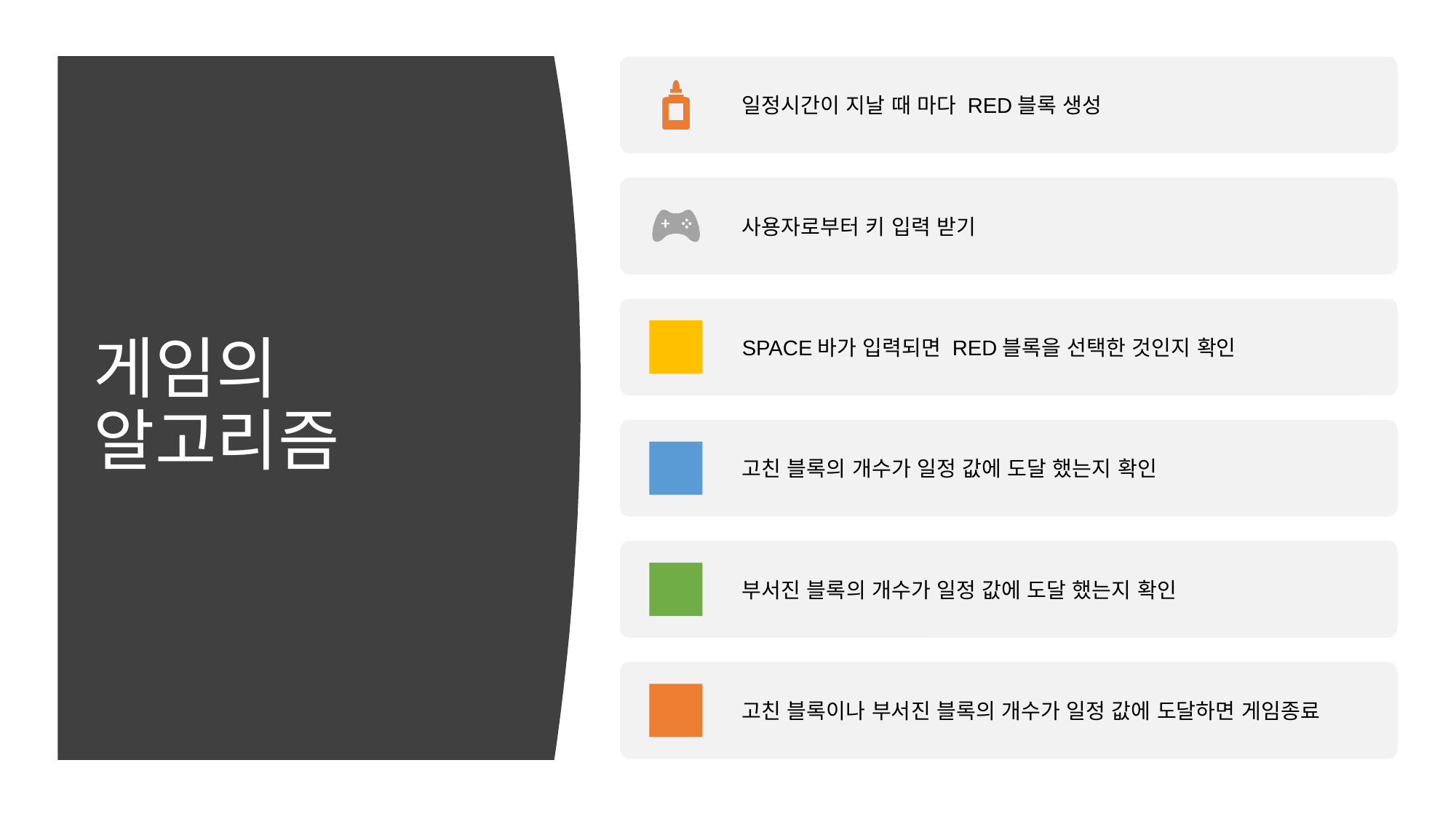

일정시간이 지날 때 마다 RED블록 생성
사용자로부터 키 입력 받기
SPACE바가 입력되면 RED블록을 선택한 것인지 확인
고친 블록의 개수가 일정 값에 도달 했는지 확인
부서진 블록의 개수가 일정 값에 도달 했는지 확인
고친 블록이나 부서진 블록의 개수가 일정 값에 도달하면 게임종료

# 게임의 알고리즘